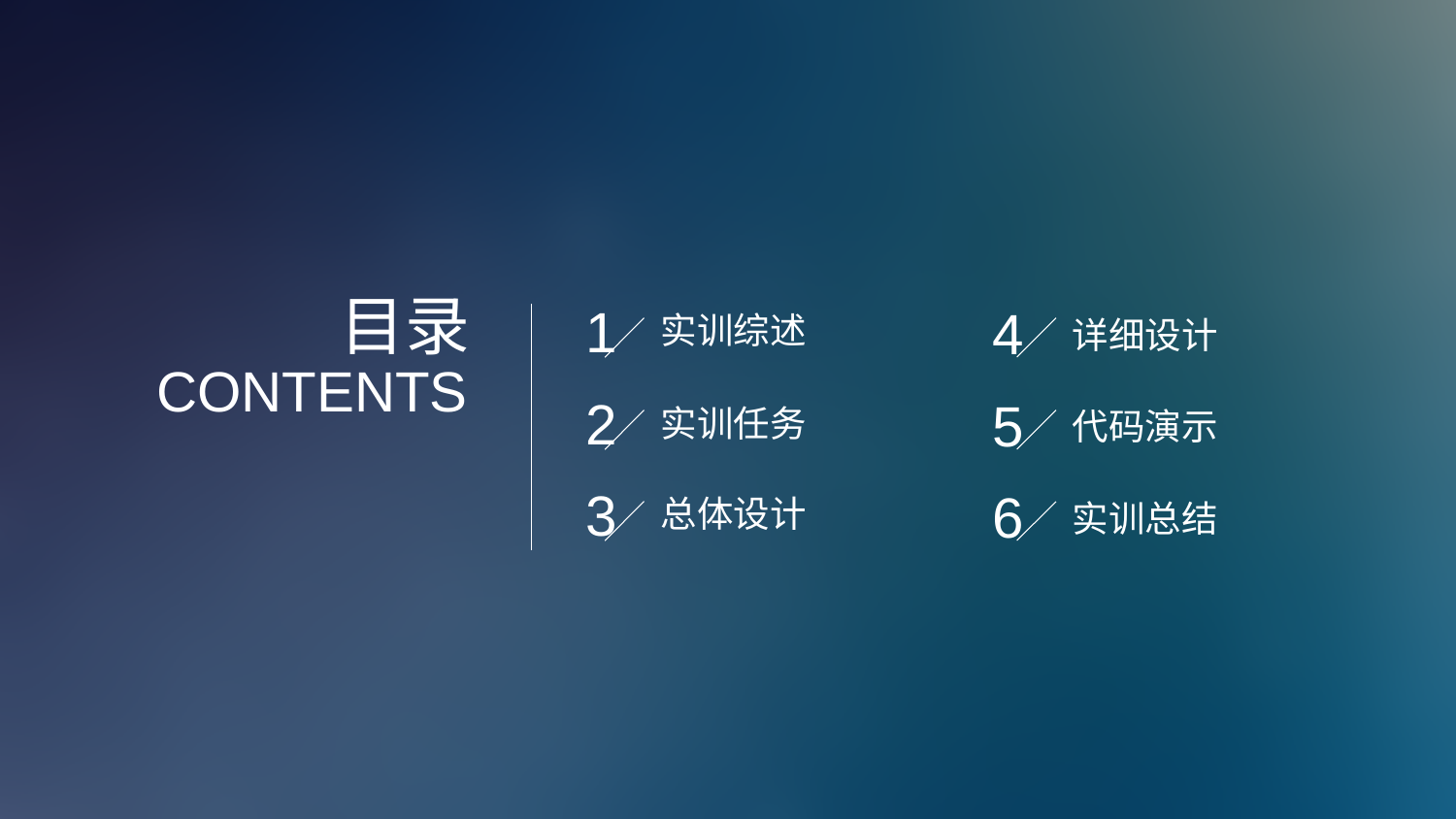

目录
CONTENTS
1
4
实训综述
详细设计
2
5
实训任务
代码演示
3
6
总体设计
实训总结